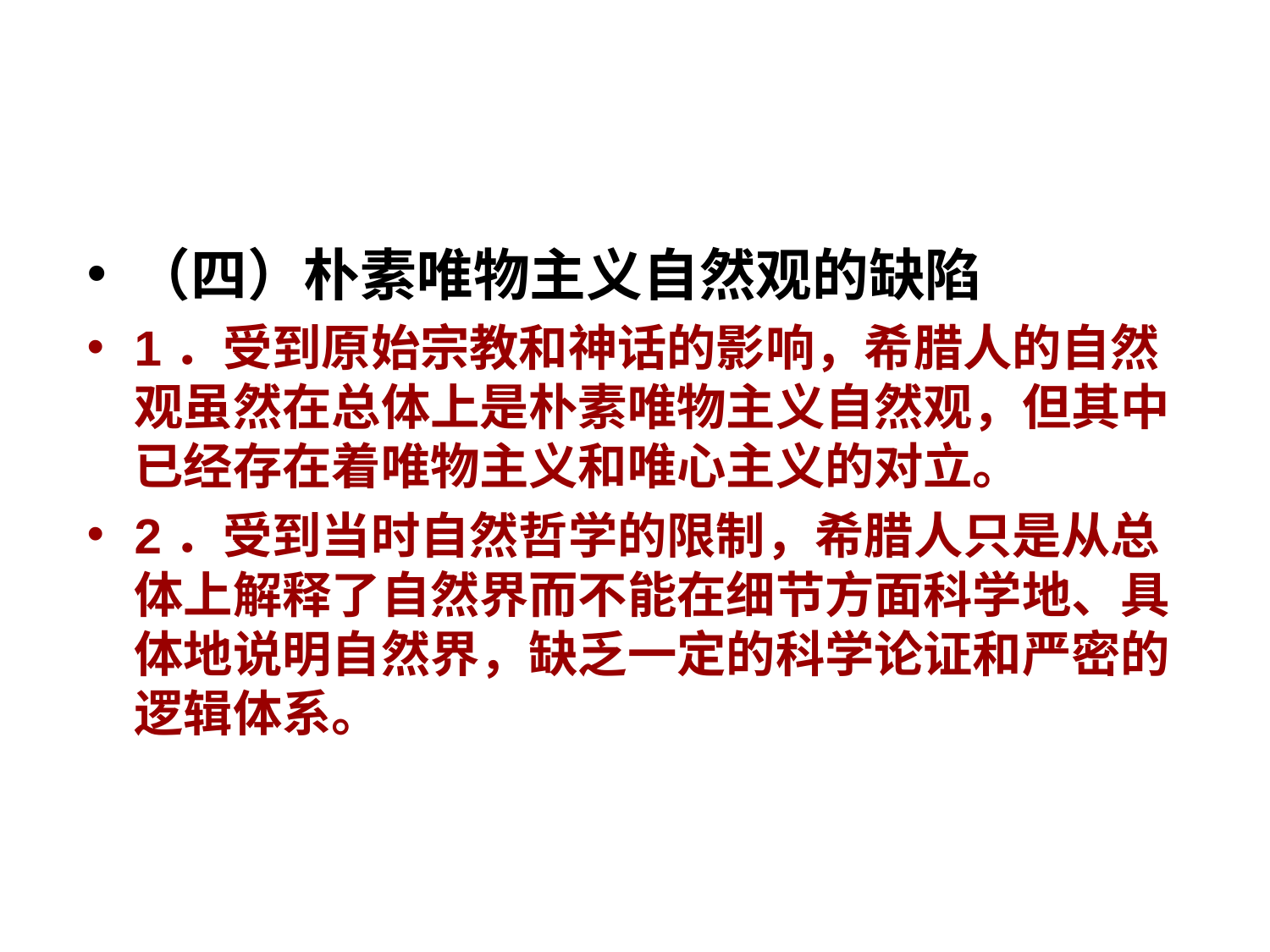

（四）朴素唯物主义自然观的缺陷
1．受到原始宗教和神话的影响，希腊人的自然观虽然在总体上是朴素唯物主义自然观，但其中已经存在着唯物主义和唯心主义的对立。
2．受到当时自然哲学的限制，希腊人只是从总体上解释了自然界而不能在细节方面科学地、具体地说明自然界，缺乏一定的科学论证和严密的逻辑体系。